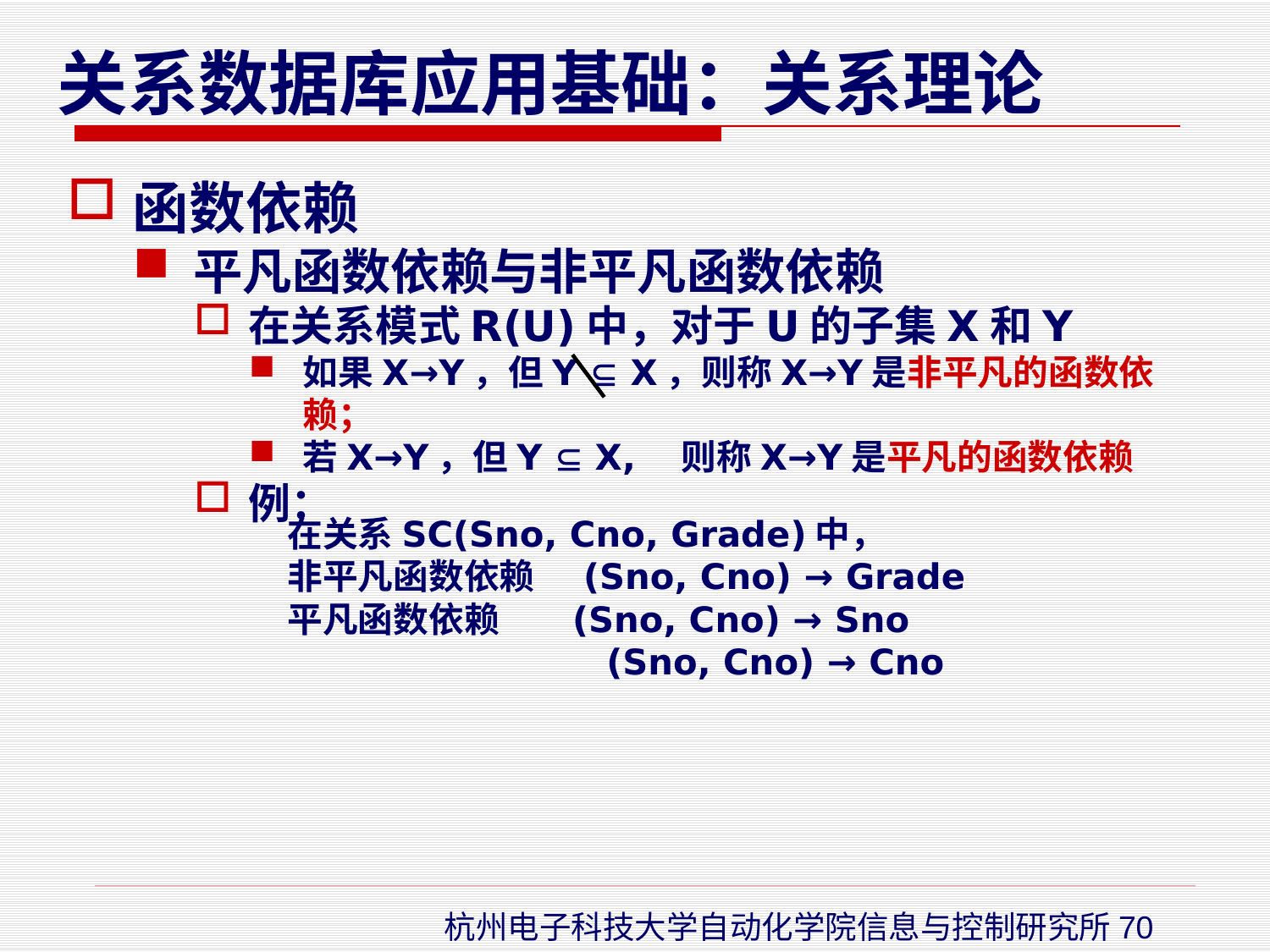

函数依赖
平凡函数依赖与非平凡函数依赖
在关系模式R(U)中，对于U的子集X和Y
如果X→Y，但Y ⊆ X，则称X→Y是非平凡的函数依赖；
若X→Y，但Y ⊆ X,   则称X→Y是平凡的函数依赖
例：

在关系SC(Sno, Cno, Grade)中，
非平凡函数依赖     (Sno, Cno) → Grade
平凡函数依赖        (Sno, Cno) → Sno
                          (Sno, Cno) → Cno